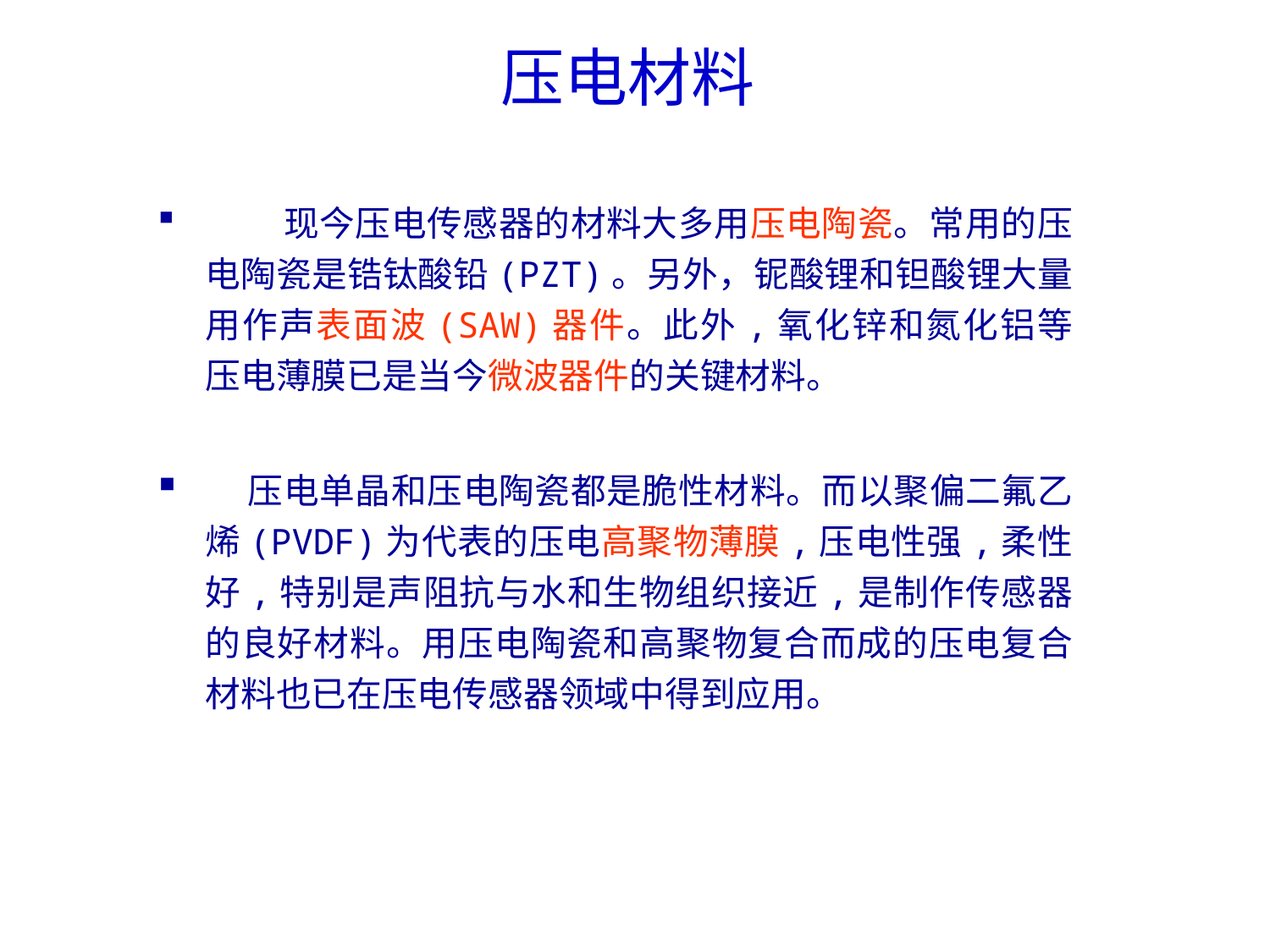

压电材料
         现今压电传感器的材料大多用压电陶瓷。常用的压电陶瓷是锆钛酸铅(PZT)。另外，铌酸锂和钽酸锂大量用作声表面波(SAW)器件。此外,氧化锌和氮化铝等压电薄膜已是当今微波器件的关键材料。

    压电单晶和压电陶瓷都是脆性材料。而以聚偏二氟乙烯(PVDF)为代表的压电高聚物薄膜,压电性强,柔性好,特别是声阻抗与水和生物组织接近,是制作传感器的良好材料。用压电陶瓷和高聚物复合而成的压电复合材料也已在压电传感器领域中得到应用。